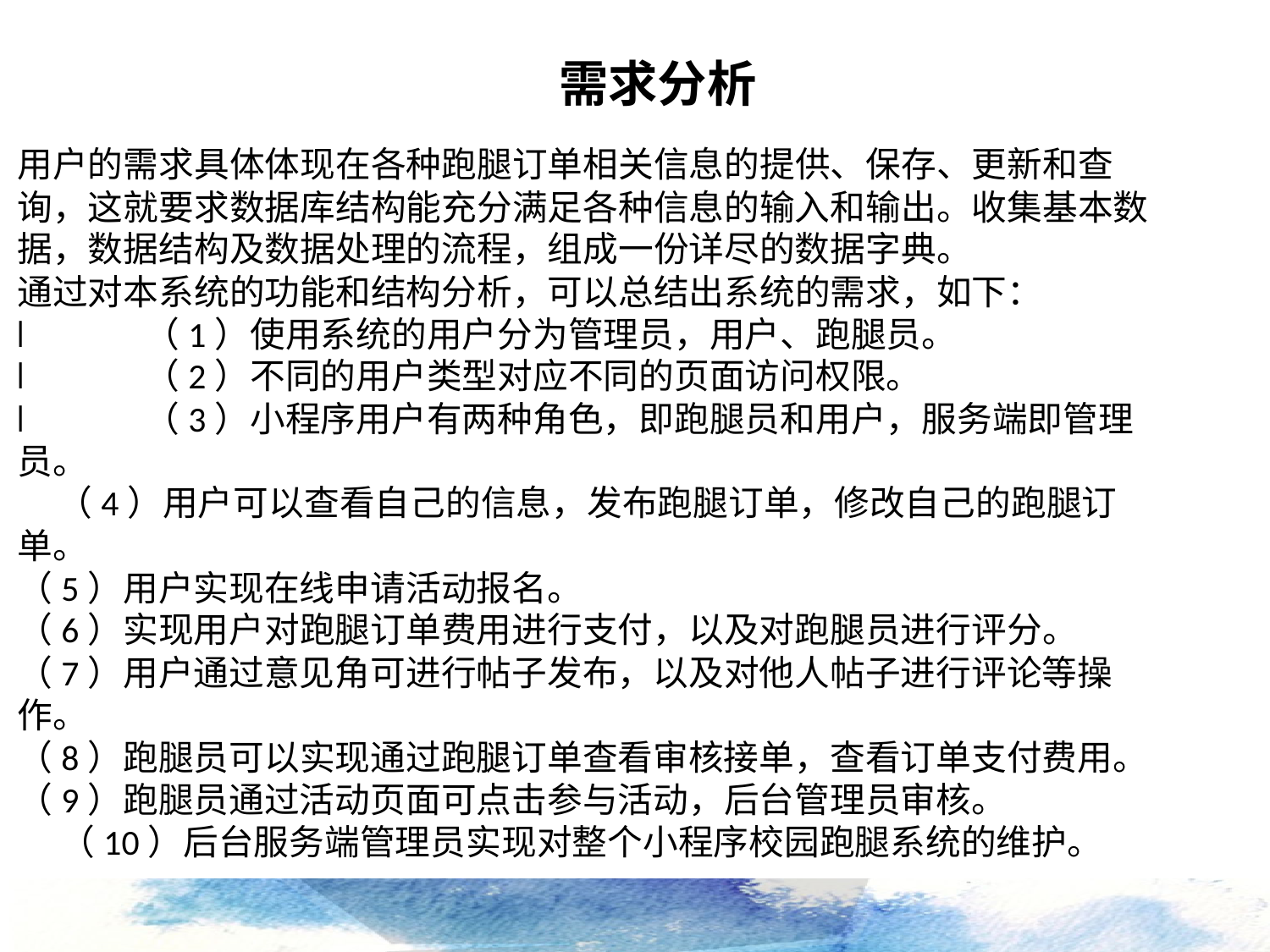

需求分析
用户的需求具体体现在各种跑腿订单相关信息的提供、保存、更新和查询，这就要求数据库结构能充分满足各种信息的输入和输出。收集基本数据，数据结构及数据处理的流程，组成一份详尽的数据字典。通过对本系统的功能和结构分析，可以总结出系统的需求，如下：l	（1）使用系统的用户分为管理员，用户、跑腿员。l	（2）不同的用户类型对应不同的页面访问权限。l	（3）小程序用户有两种角色，即跑腿员和用户，服务端即管理员。    （4）用户可以查看自己的信息，发布跑腿订单，修改自己的跑腿订单。（5）用户实现在线申请活动报名。（6）实现用户对跑腿订单费用进行支付，以及对跑腿员进行评分。（7）用户通过意见角可进行帖子发布，以及对他人帖子进行评论等操作。（8）跑腿员可以实现通过跑腿订单查看审核接单，查看订单支付费用。（9）跑腿员通过活动页面可点击参与活动，后台管理员审核。（10）后台服务端管理员实现对整个小程序校园跑腿系统的维护。